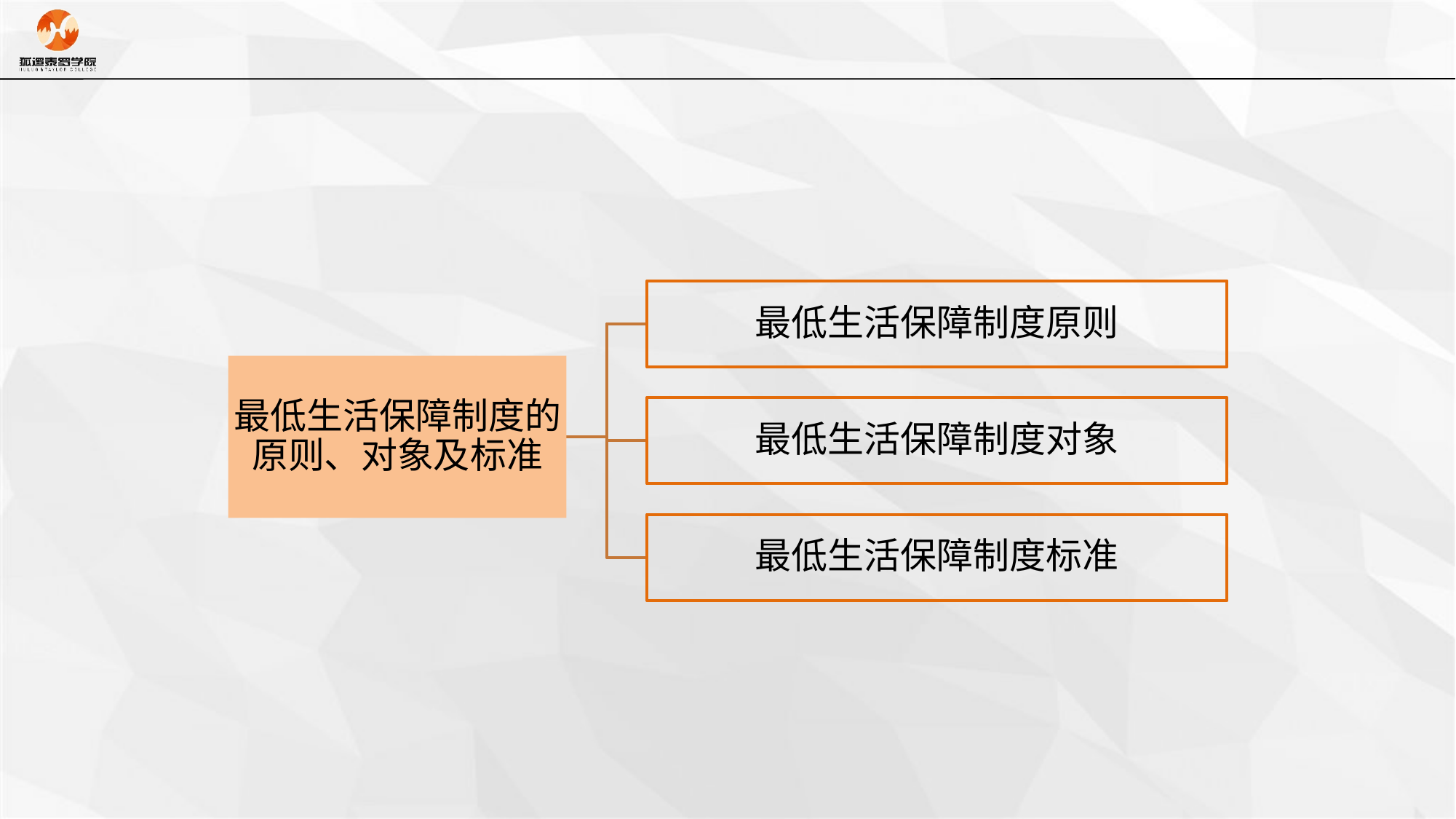

最低生活保障制度的原则、对象及标准
最低生活保障制度原则
最低生活保障制度对象
最低生活保障制度标准